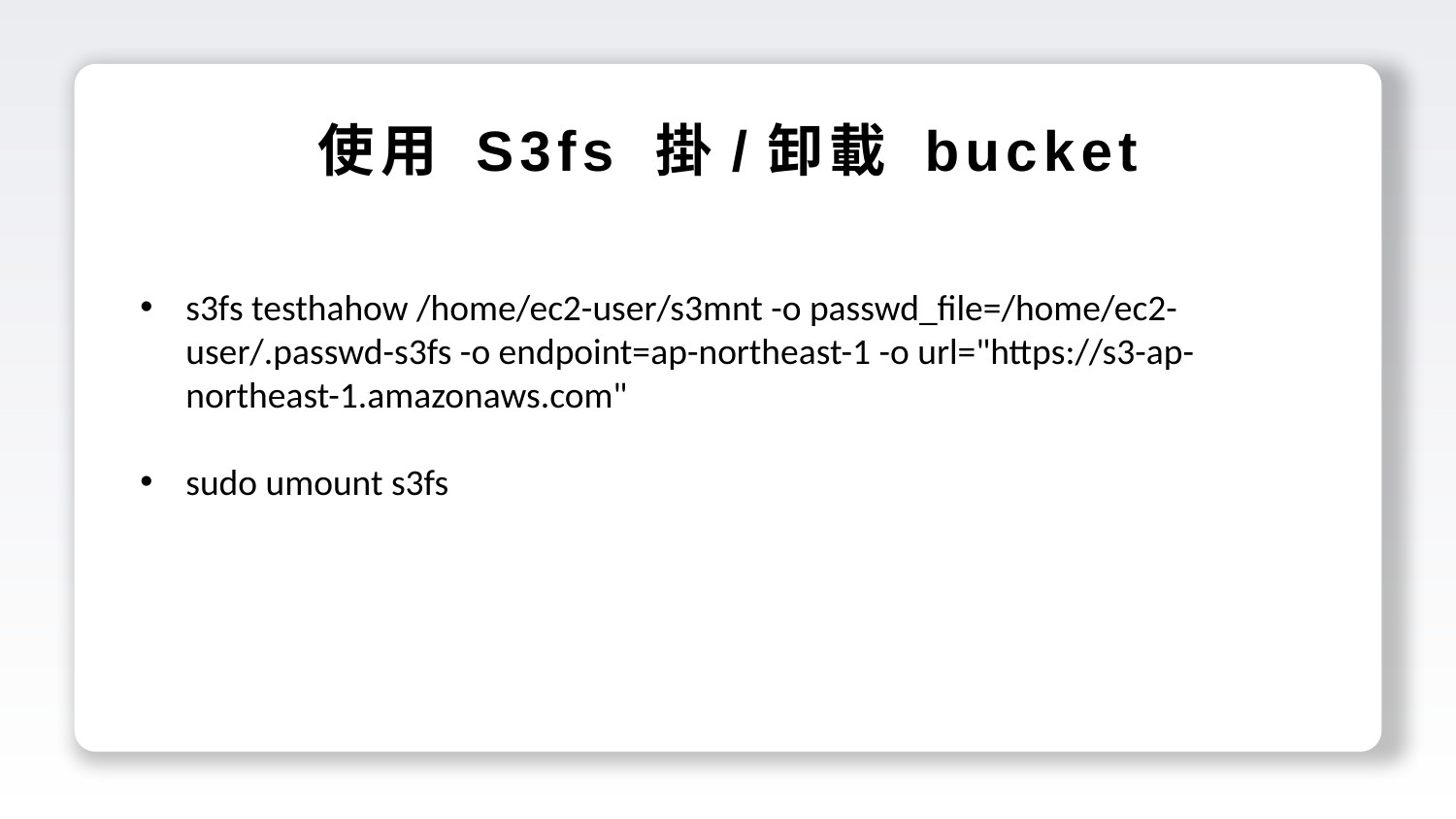

使用 S3fs 掛/卸載 bucket

s3fs testhahow /home/ec2-user/s3mnt -o passwd_file=/home/ec2-user/.passwd-s3fs -o endpoint=ap-northeast-1 -o url="https://s3-ap-northeast-1.amazonaws.com"

sudo umount s3fs